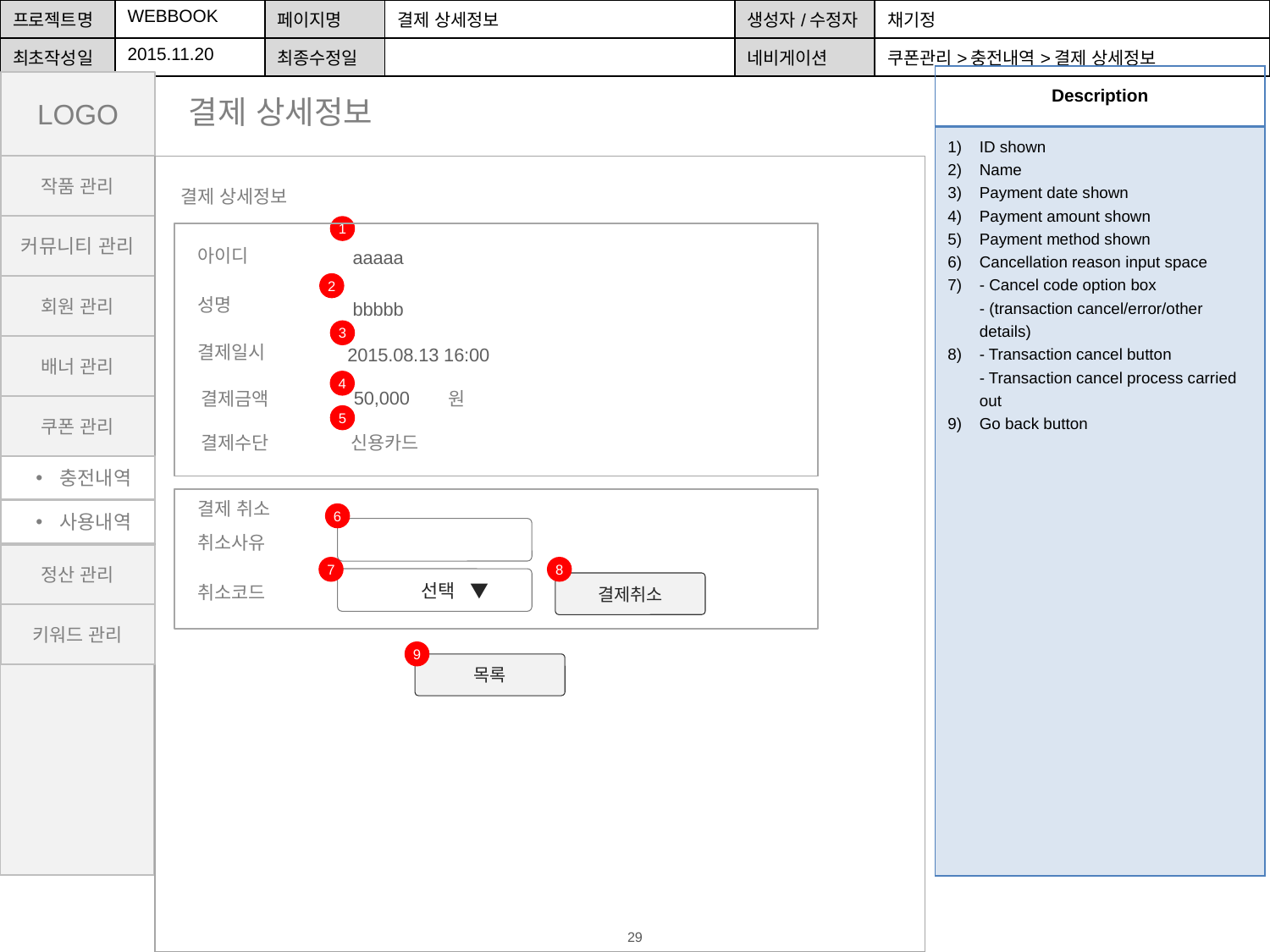

| 프로젝트명 | WEBBOOK | 페이지명 | 결제 상세정보 | 생성자/수정자 | 채기정 |
| --- | --- | --- | --- | --- | --- |
| 최초작성일 | 2015.11.20 | 최종수정일 |  | 네비게이션 | 쿠폰관리>충전내역>결제 상세정보 |
| Description |
| --- |
| ID shown Name Payment date shown Payment amount shown Payment method shown Cancellation reason input space - Cancel code option box - (transaction cancel/error/other details) - Transaction cancel button - Transaction cancel process carried out Go back button |
LOGO
결제 상세정보

작품 관리
결제 상세정보
커뮤니티 관리
1

아이디
aaaaa
2
회원 관리
성명
bbbbb
3
결제일시
2015.08.13 16:00
배너 관리
4
50,000
결제금액
원
쿠폰 관리
5
결제수단
신용카드
충전내역
결제 취소

사용내역
6

취소사유
정산 관리
7
8
       선택   ▼
취소코드
결제취소
키워드 관리
9
목록